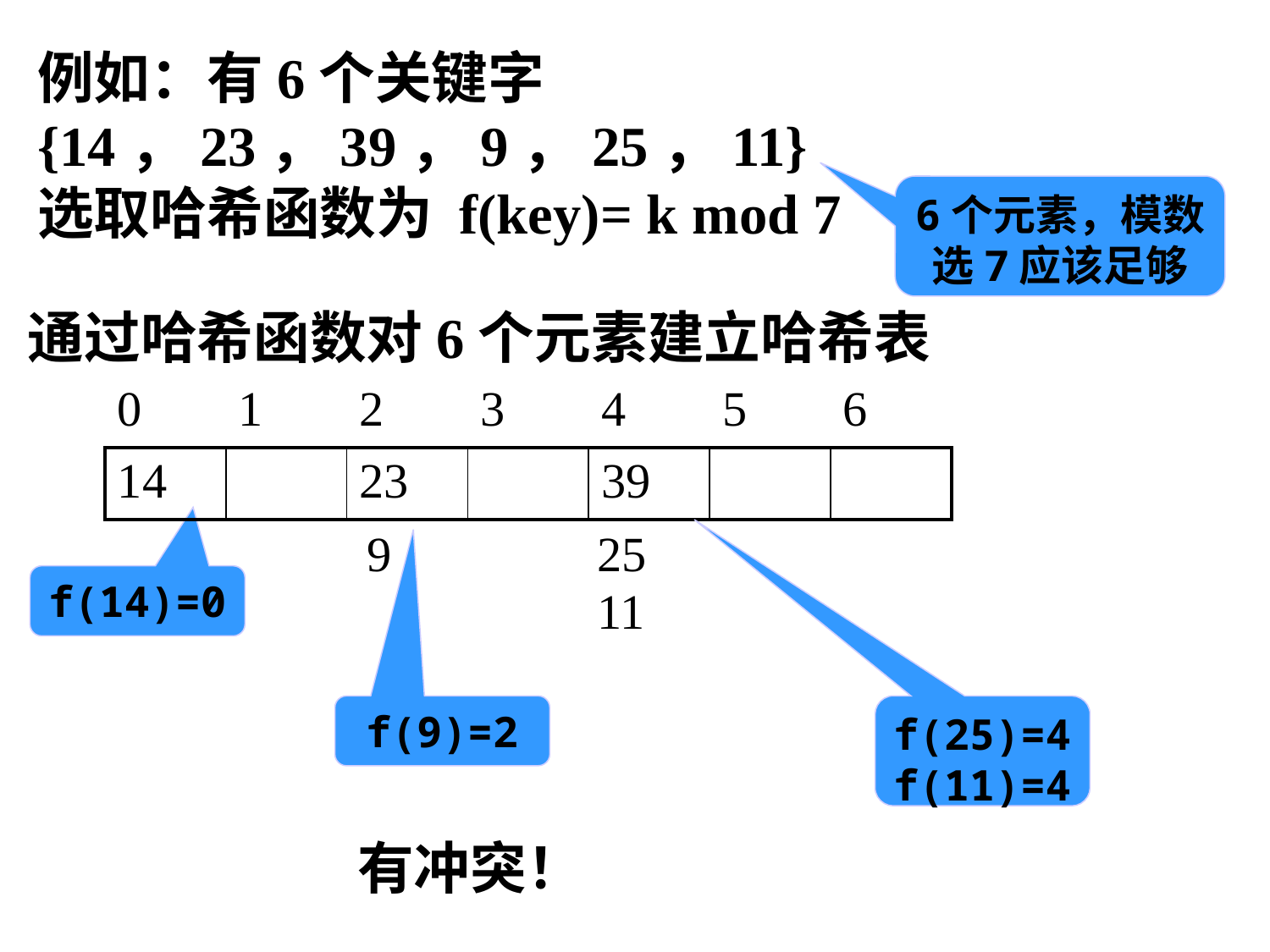

例如：有6个关键字{14，23，39，9，25，11}
选取哈希函数为 f(key)= k mod 7
6个元素，模数选7应该足够
通过哈希函数对6个元素建立哈希表
| 0 | 1 | 2 | 3 | 4 | 5 | 6 |
| --- | --- | --- | --- | --- | --- | --- |
| 14 |  | 23 |  | 39 |  |  |
9
25
f(14)=0
11
f(9)=2
f(25)=4
f(11)=4
有冲突！